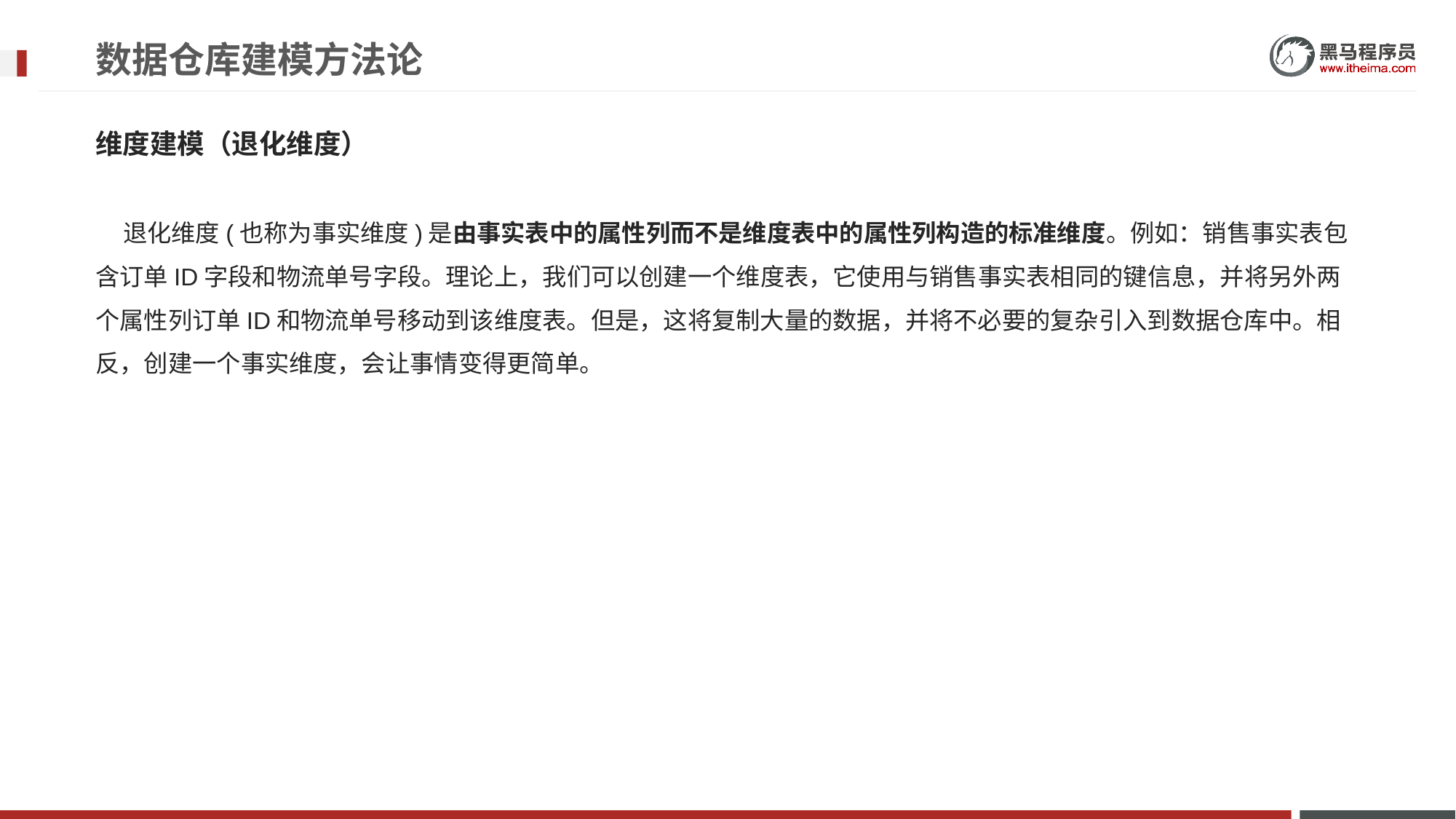

# 数据仓库建模方法论
维度建模（退化维度）
    退化维度(也称为事实维度)是由事实表中的属性列而不是维度表中的属性列构造的标准维度。例如：销售事实表包含订单ID字段和物流单号字段。理论上，我们可以创建一个维度表，它使用与销售事实表相同的键信息，并将另外两个属性列订单ID和物流单号移动到该维度表。但是，这将复制大量的数据，并将不必要的复杂引入到数据仓库中。相反，创建一个事实维度，会让事情变得更简单。